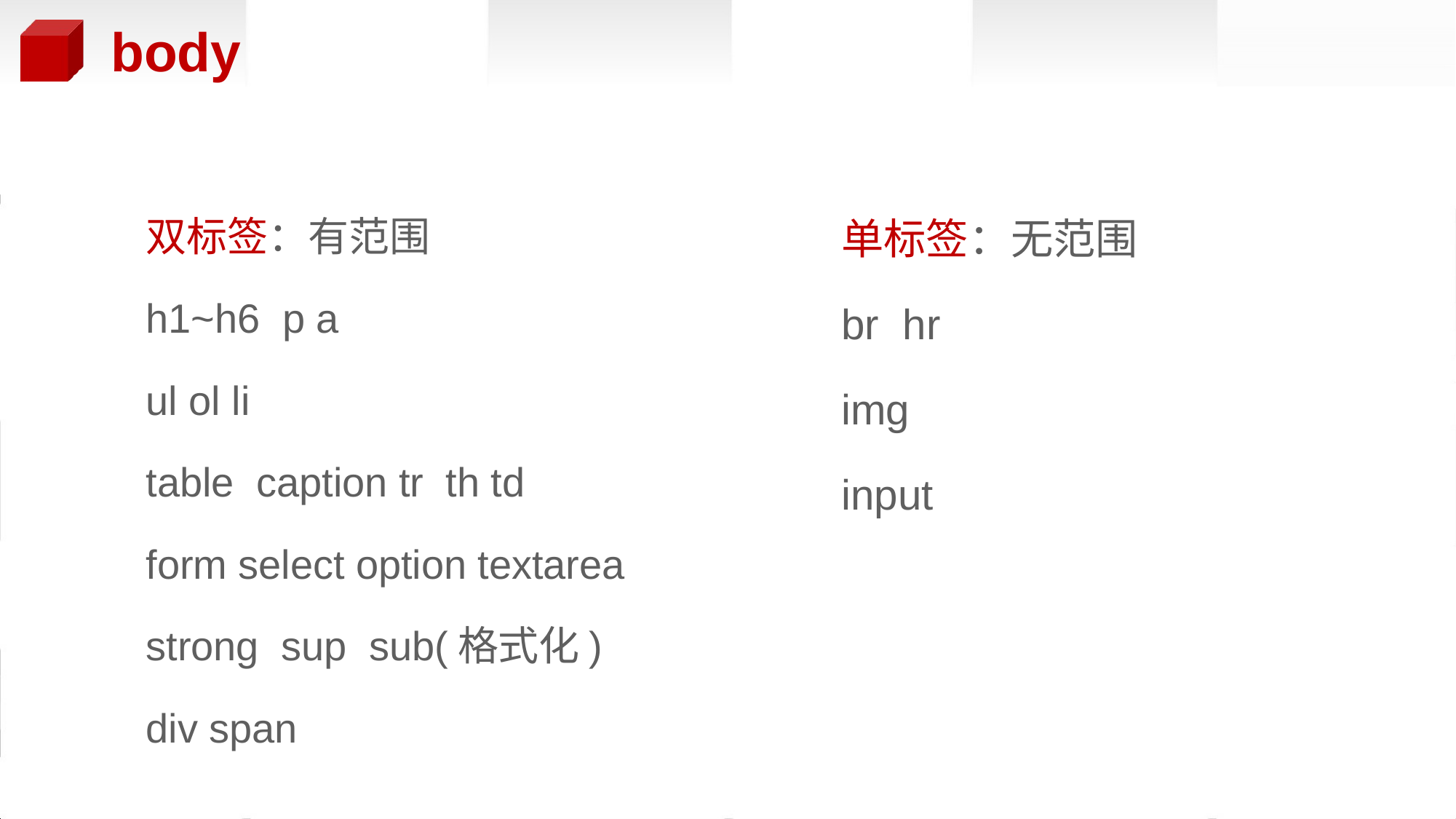

# body
双标签：有范围
h1~h6  p a
ul ol li
table  caption tr  th td
form select option textarea
strong  sup  sub(格式化)
div span

单标签：无范围
br  hr
img
input